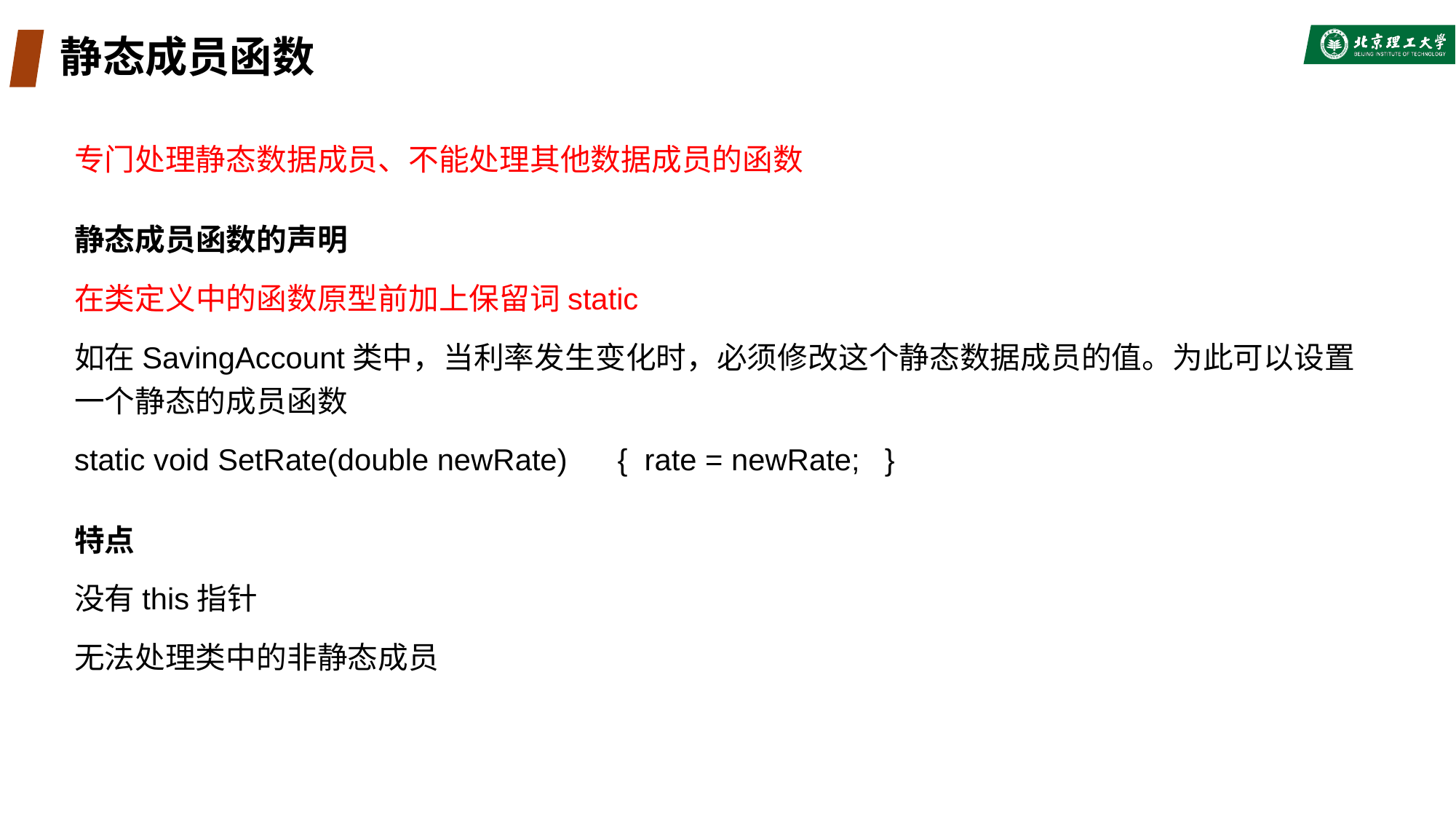

# 静态成员函数
专门处理静态数据成员、不能处理其他数据成员的函数
静态成员函数的声明
在类定义中的函数原型前加上保留词static
如在SavingAccount类中，当利率发生变化时，必须修改这个静态数据成员的值。为此可以设置一个静态的成员函数
static void SetRate(double newRate)      {  rate = newRate;   }
特点
没有this指针
无法处理类中的非静态成员